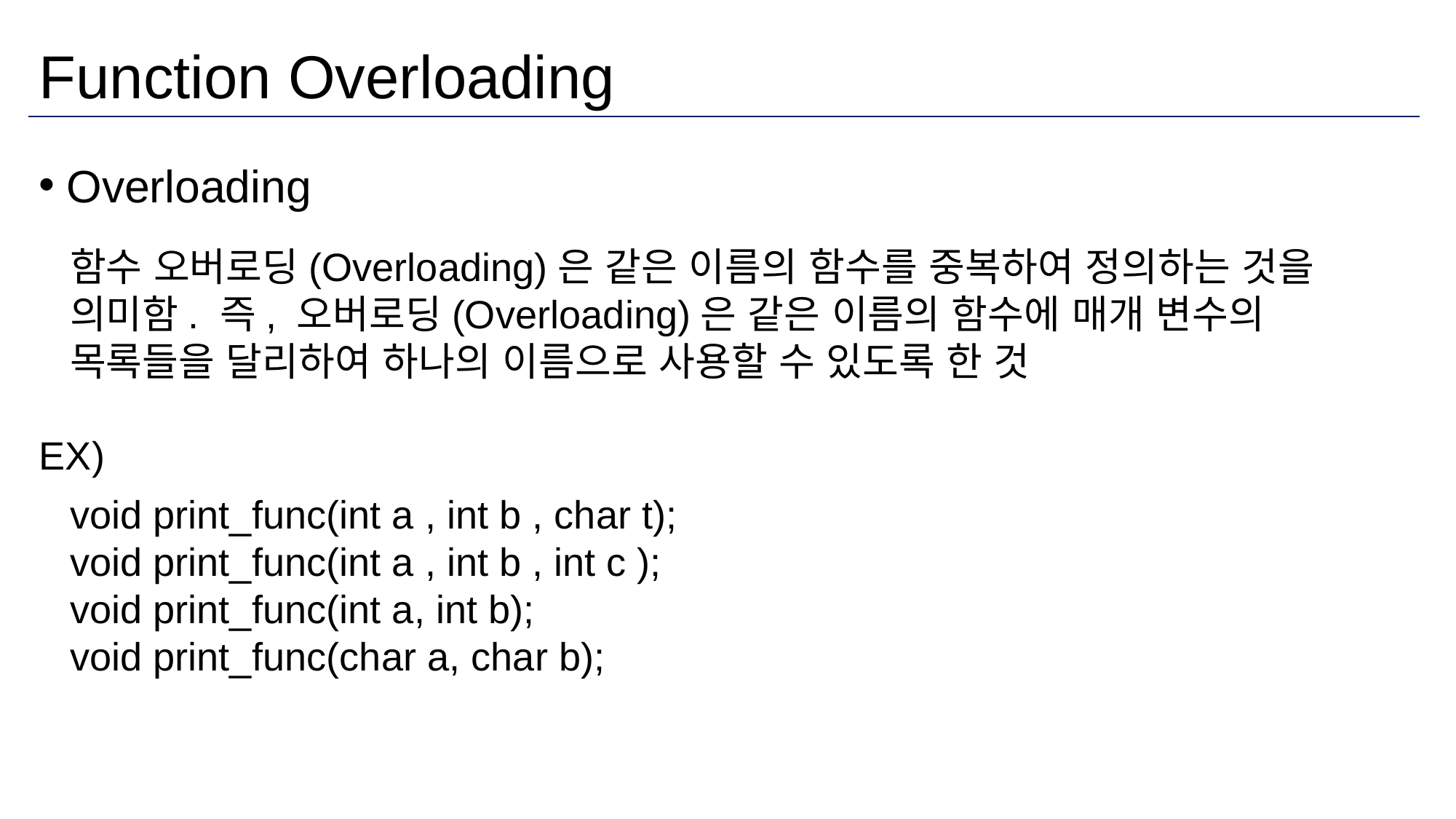

# Function Overloading
Overloading
함수 오버로딩(Overloading)은 같은 이름의 함수를 중복하여 정의하는 것을 의미함. 즉, 오버로딩(Overloading)은 같은 이름의 함수에 매개 변수의 목록들을 달리하여 하나의 이름으로 사용할 수 있도록 한 것
EX)
void print_func(int a , int b , char t);
void print_func(int a , int b , int c );
void print_func(int a, int b);
void print_func(char a, char b);